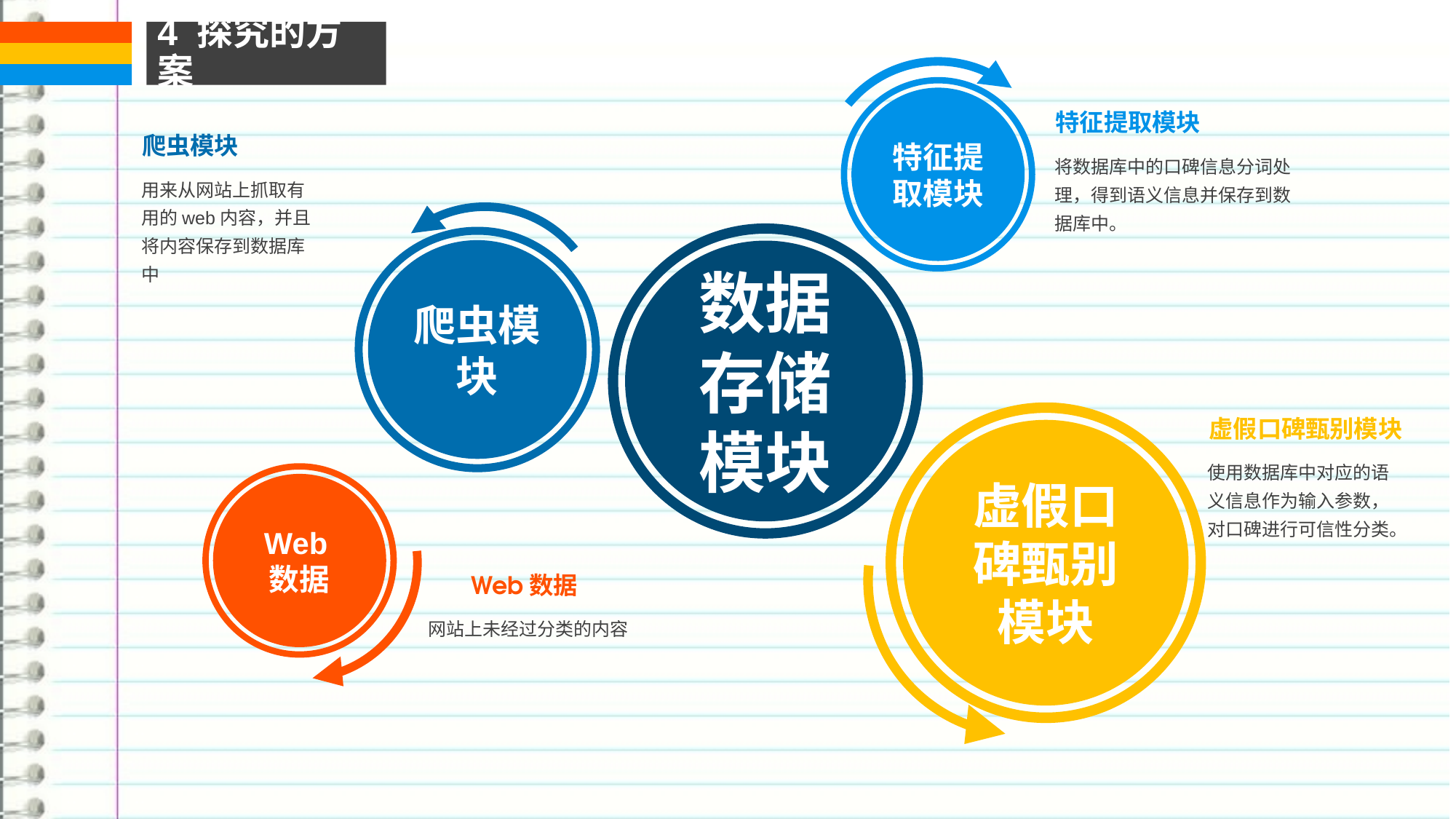

4 探究的方案

特征提取模块
特征提取模块
将数据库中的口碑信息分词处理，得到语义信息并保存到数据库中。
爬虫模块
用来从网站上抓取有用的web内容，并且将内容保存到数据库中

数据存储模块

爬虫模块
虚假口碑甄别模块
使用数据库中对应的语义信息作为输入参数，对口碑进行可信性分类。

虚假口碑甄别模块

Web数据
Web数据
网站上未经过分类的内容